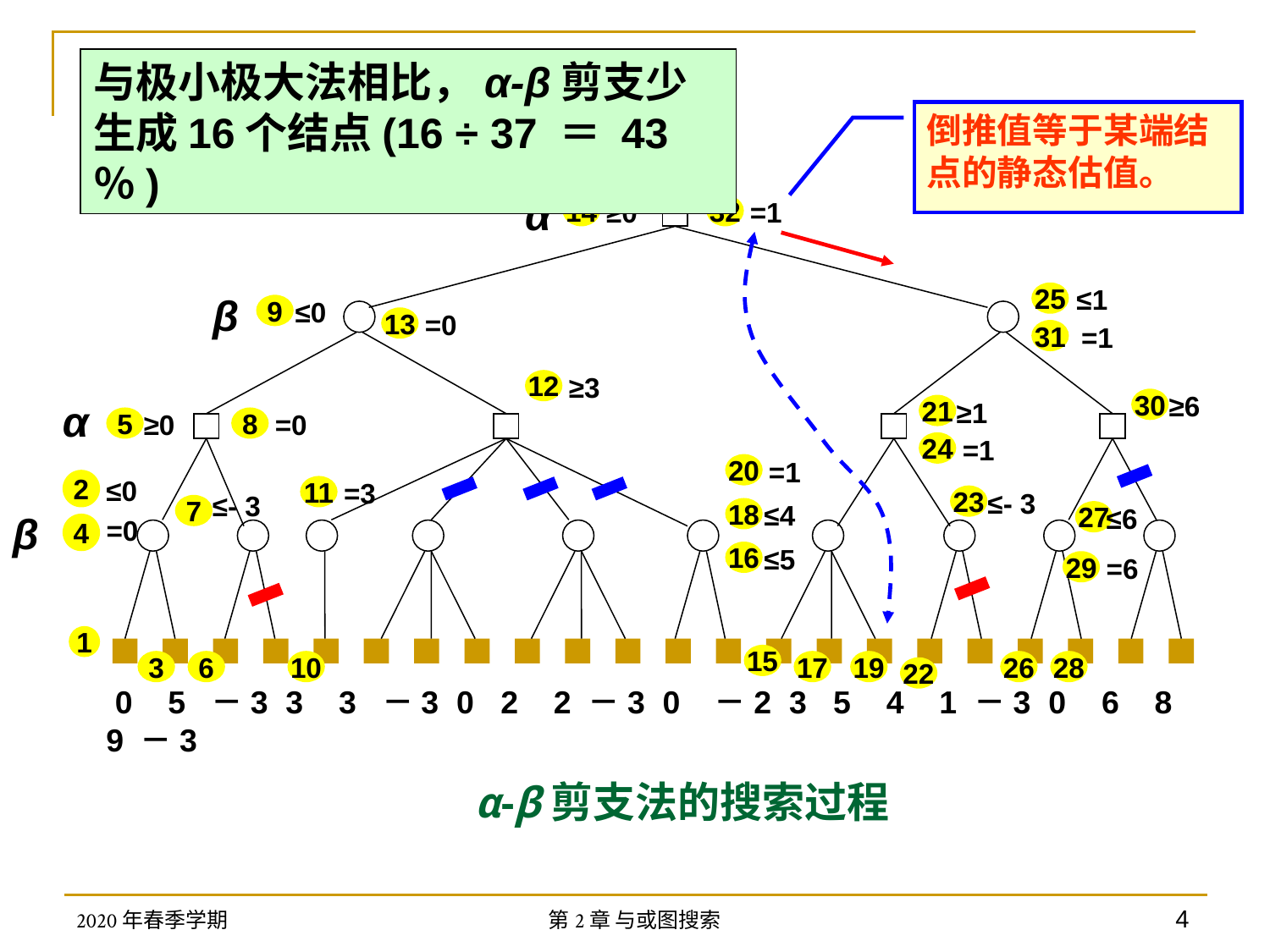

与极小极大法相比，α-β剪支少生成16个结点(16 ÷ 37 ＝ 43％)
倒推值等于某端结点的静态估值。

α
≥0
=1
14
32

 0    5  －3  3    3  －3  0   2    2 －3  0   －2  3   5    4    1 －3  0    6    8    9 －3

 ≤1
β
25
 ≤0
9
=0
13
=1
31
≥3
12
≥6
α
≥1
30
21
≥0
=0
5
8
=1
24
=1
20
≤0
2
=3

11
≤- 3
≤- 3

23
 ≤4
7
≤6
18
β
27
=0
4
 ≤5
16
=6
29

1
15
3
6
10
17
19
26
28
22
α-β剪支法的搜索过程
2020年春季学期
第2章 与或图搜索